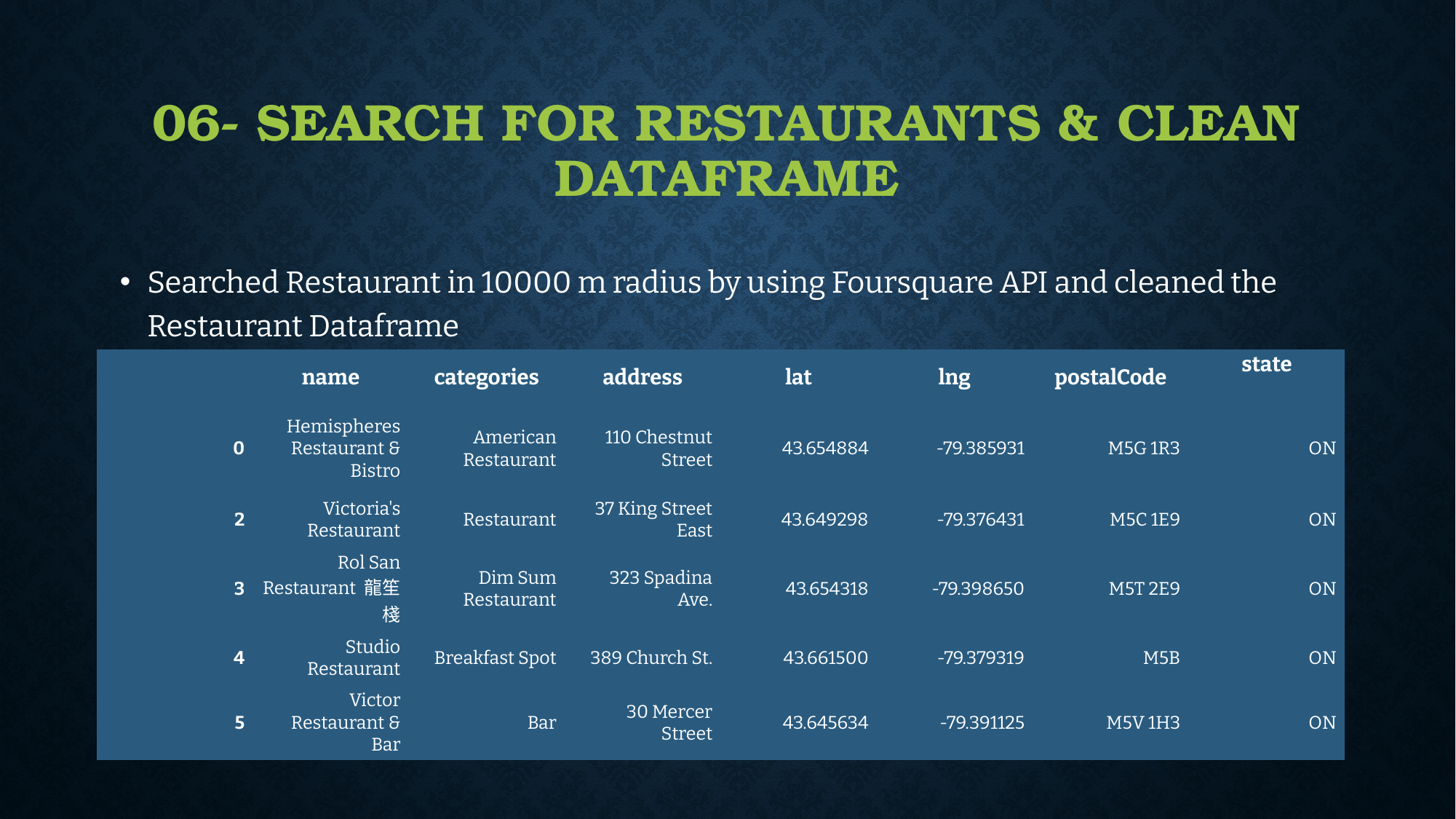

# 06- Search for Restaurants & clean dataframe
Searched Restaurant in 10000 m radius by using Foursquare API and cleaned the Restaurant Dataframe

|  | name | categories | address | lat | lng | postalCode | state |
| --- | --- | --- | --- | --- | --- | --- | --- |
| 0 | Hemispheres Restaurant & Bistro | American Restaurant | 110 Chestnut Street | 43.654884 | -79.385931 | M5G 1R3 | ON |
| 2 | Victoria's Restaurant | Restaurant | 37 King Street East | 43.649298 | -79.376431 | M5C 1E9 | ON |
| 3 | Rol San Restaurant 龍笙棧 | Dim Sum Restaurant | 323 Spadina Ave. | 43.654318 | -79.398650 | M5T 2E9 | ON |
| 4 | Studio Restaurant | Breakfast Spot | 389 Church St. | 43.661500 | -79.379319 | M5B | ON |
| 5 | Victor Restaurant & Bar | Bar | 30 Mercer Street | 43.645634 | -79.391125 | M5V 1H3 | ON |